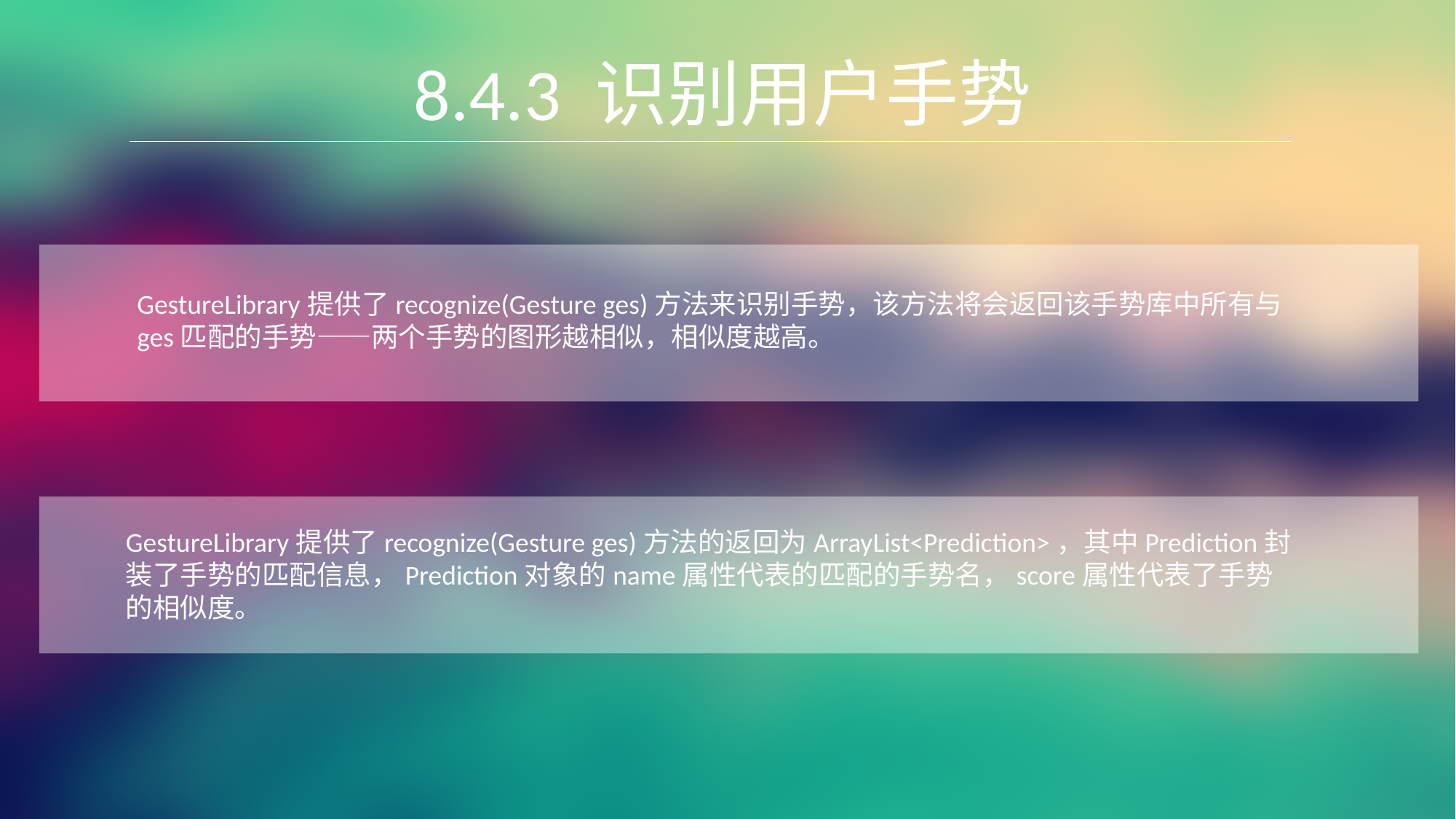

8.4.3 识别用户手势

GestureLibrary提供了recognize(Gesture ges)方法来识别手势，该方法将会返回该手势库中所有与ges匹配的手势——两个手势的图形越相似，相似度越高。

GestureLibrary提供了recognize(Gesture ges)方法的返回为ArrayList<Prediction>，其中Prediction封装了手势的匹配信息，Prediction对象的name属性代表的匹配的手势名，score属性代表了手势的相似度。